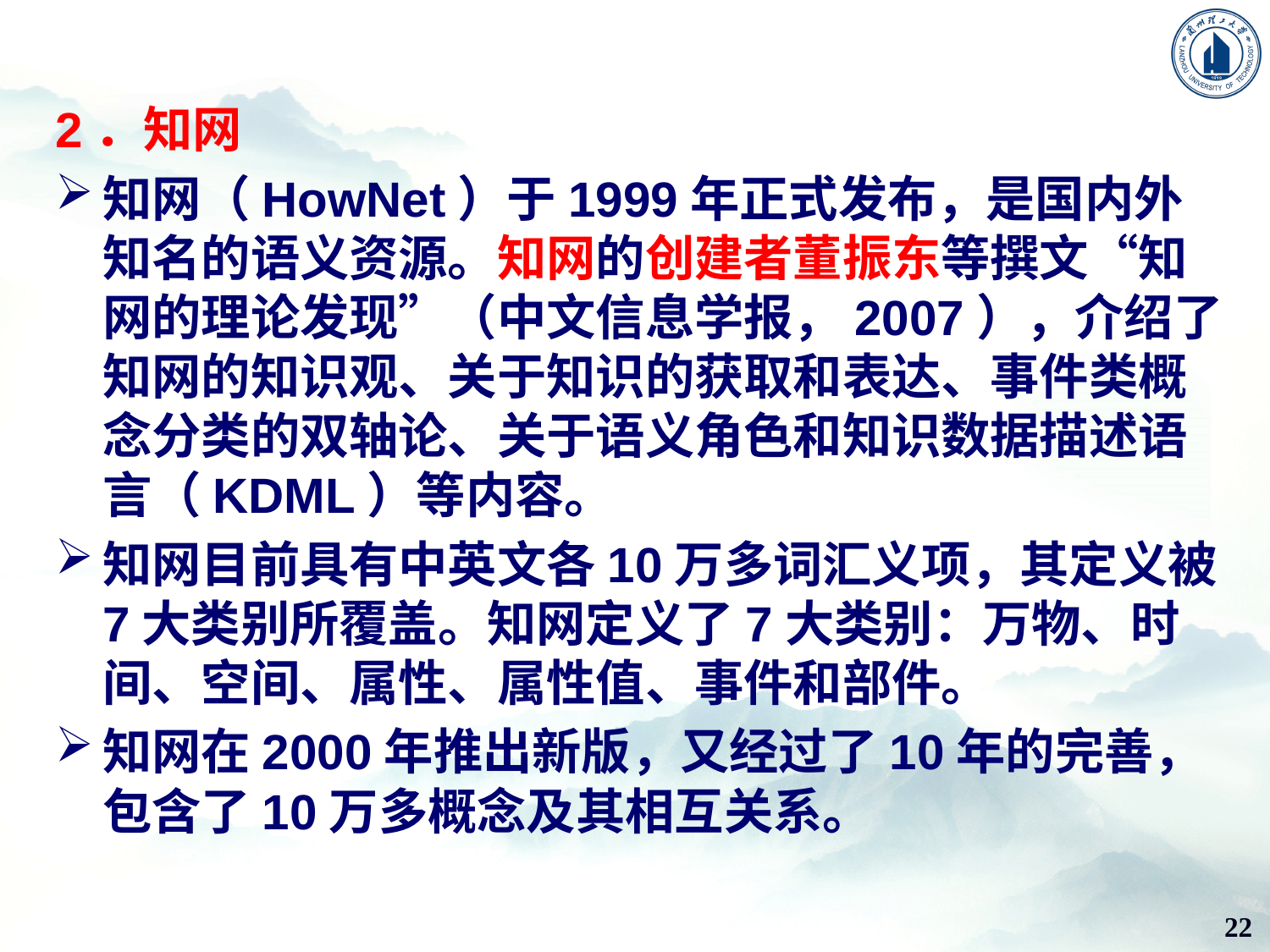

2．知网
知网（HowNet）于1999年正式发布，是国内外知名的语义资源。知网的创建者董振东等撰文“知网的理论发现”（中文信息学报，2007），介绍了知网的知识观、关于知识的获取和表达、事件类概念分类的双轴论、关于语义角色和知识数据描述语言（KDML）等内容。
知网目前具有中英文各10万多词汇义项，其定义被7大类别所覆盖。知网定义了7大类别：万物、时间、空间、属性、属性值、事件和部件。
知网在2000年推出新版，又经过了10年的完善，包含了10万多概念及其相互关系。
22